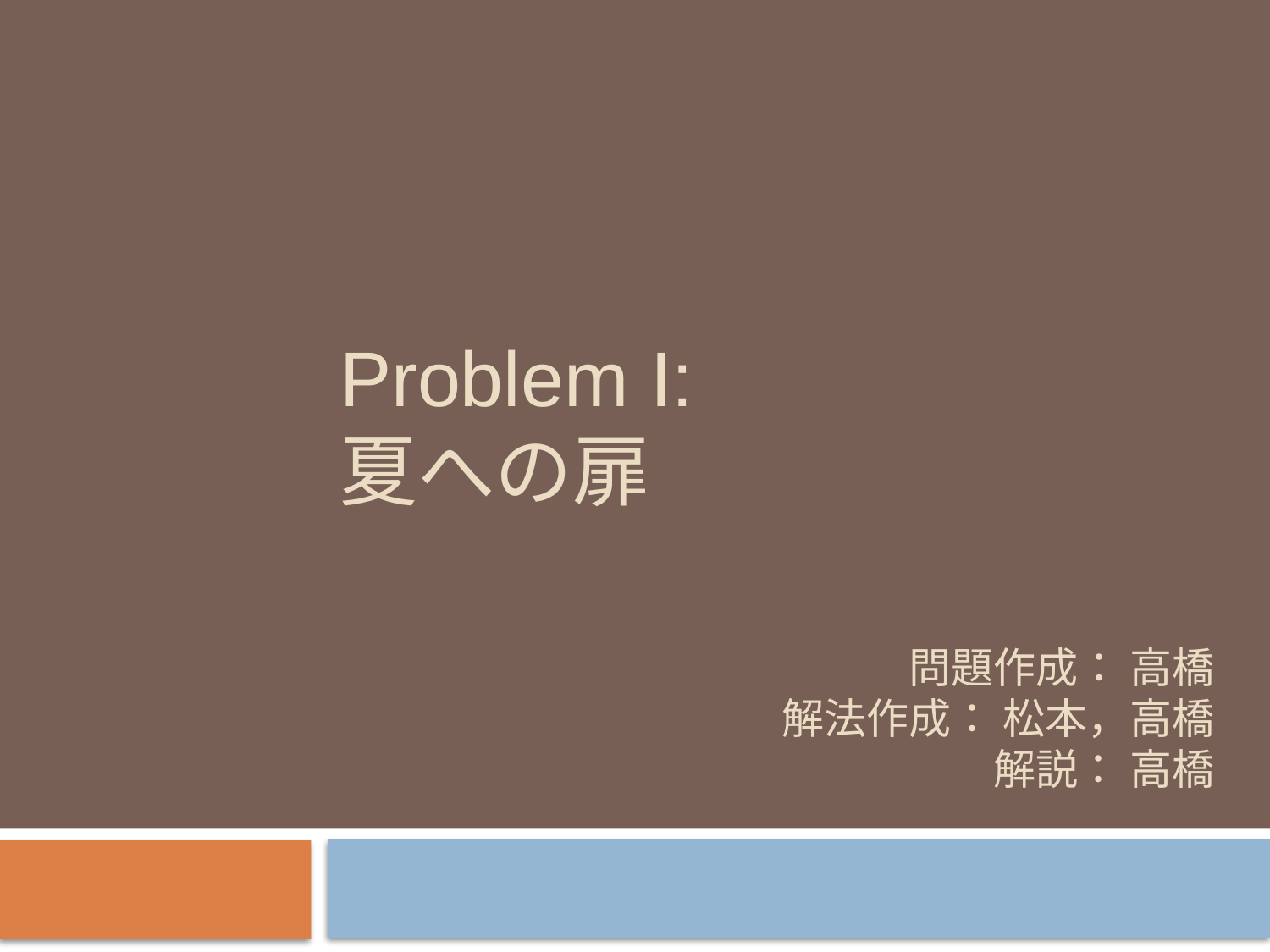

# Problem I: 夏への扉
問題作成： 高橋
解法作成： 松本，高橋
解説： 高橋